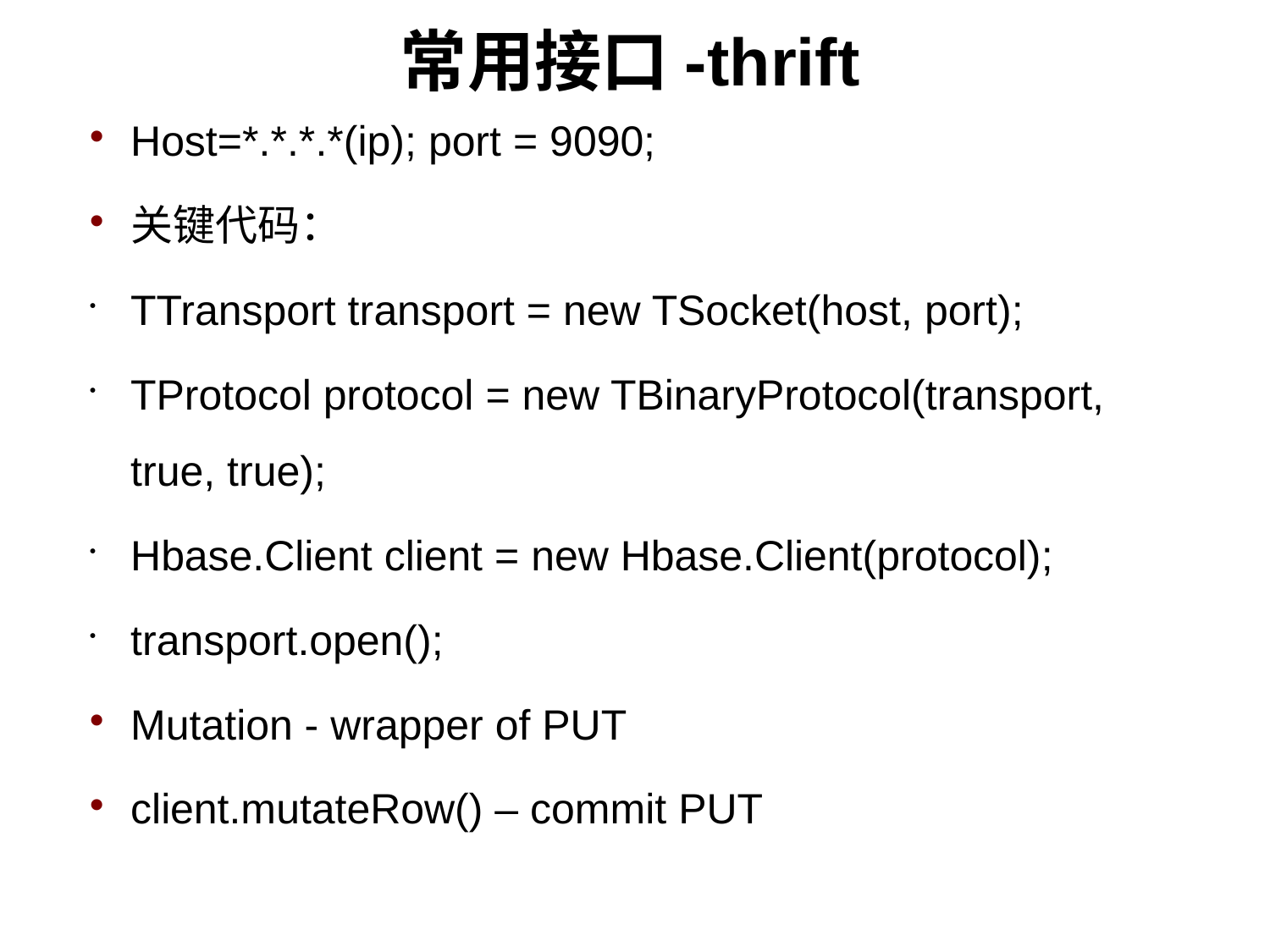

常用接口-thrift
Host=*.*.*.*(ip); port = 9090;
关键代码：
TTransport transport = new TSocket(host, port);
TProtocol protocol = new TBinaryProtocol(transport, true, true);
Hbase.Client client = new Hbase.Client(protocol);
transport.open();
Mutation - wrapper of PUT
client.mutateRow() – commit PUT